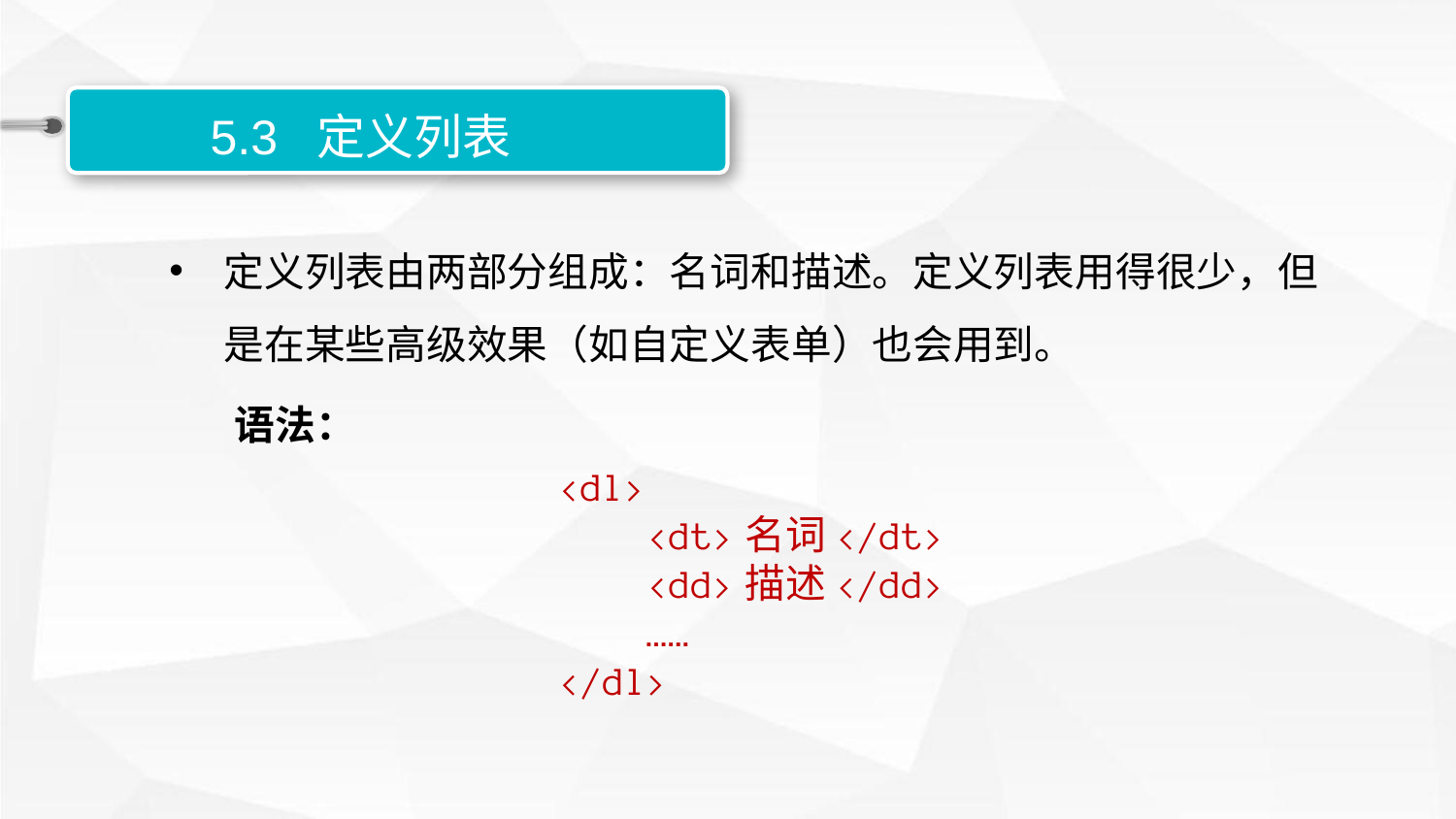

5.3  定义列表

定义列表由两部分组成：名词和描述。定义列表用得很少，但是在某些高级效果（如自定义表单）也会用到。
      语法：
<dl>
    <dt>名词</dt>
    <dd>描述</dd>
    ……
</dl>